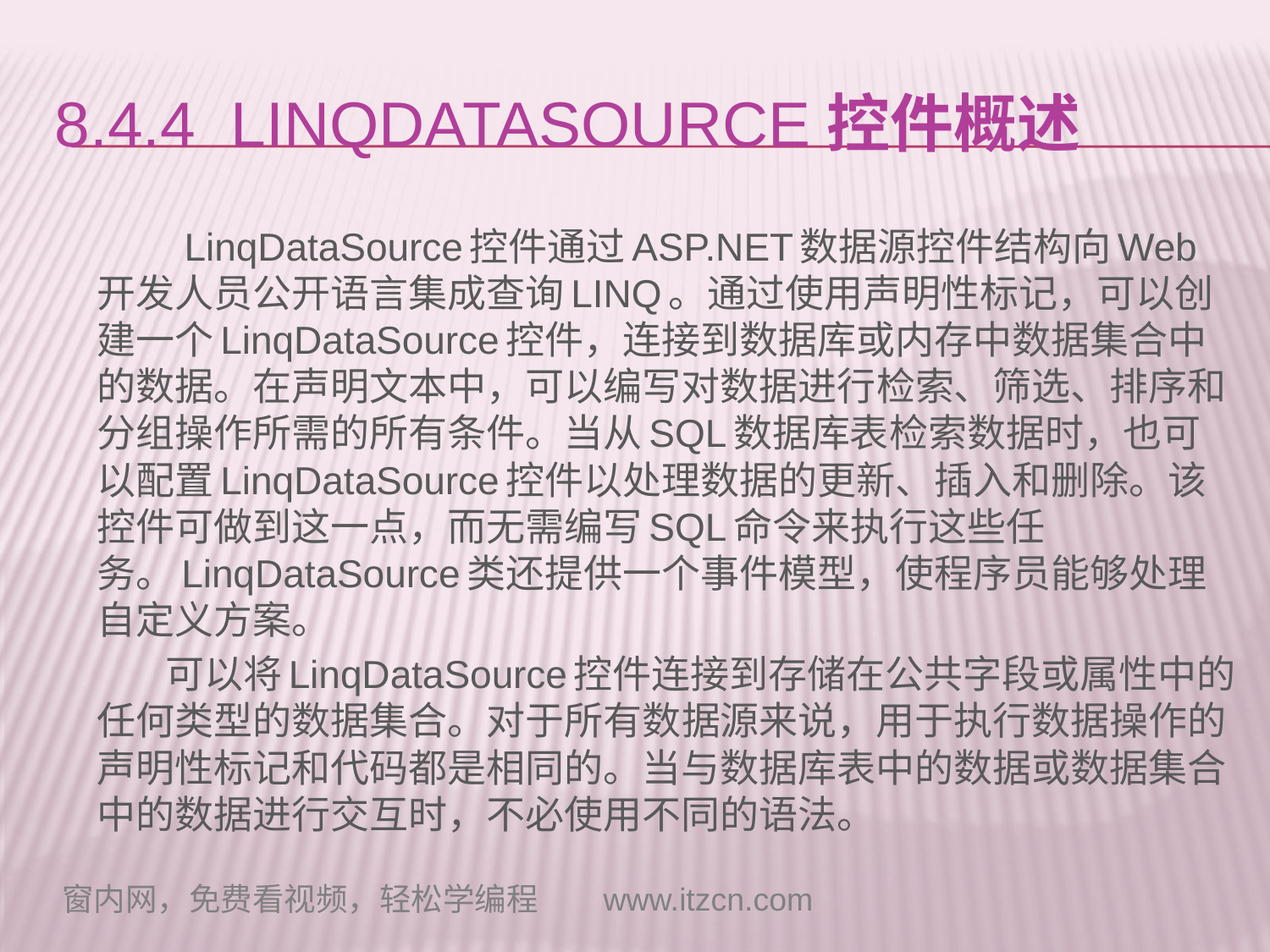

# 8.4.4  LinqDataSource控件概述
            LinqDataSource控件通过ASP.NET数据源控件结构向Web开发人员公开语言集成查询LINQ。通过使用声明性标记，可以创建一个LinqDataSource控件，连接到数据库或内存中数据集合中的数据。在声明文本中，可以编写对数据进行检索、筛选、排序和分组操作所需的所有条件。当从SQL数据库表检索数据时，也可以配置LinqDataSource控件以处理数据的更新、插入和删除。该控件可做到这一点，而无需编写SQL命令来执行这些任务。LinqDataSource类还提供一个事件模型，使程序员能够处理自定义方案。
            可以将LinqDataSource控件连接到存储在公共字段或属性中的任何类型的数据集合。对于所有数据源来说，用于执行数据操作的声明性标记和代码都是相同的。当与数据库表中的数据或数据集合中的数据进行交互时，不必使用不同的语法。